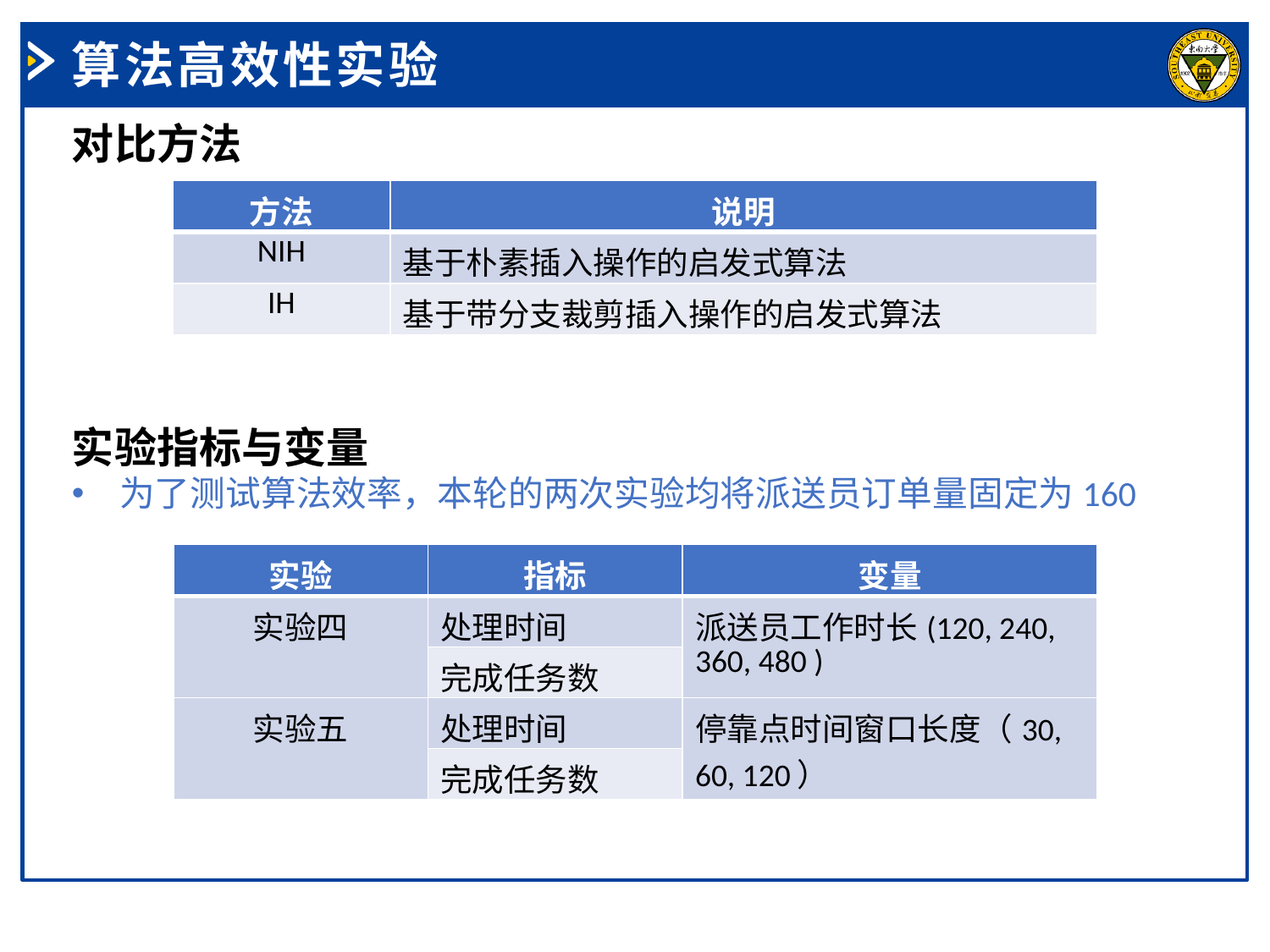

算法高效性实验
对比方法
| 方法 | 说明 |
| --- | --- |
| NIH | 基于朴素插入操作的启发式算法 |
| IH | 基于带分支裁剪插入操作的启发式算法 |
实验指标与变量
为了测试算法效率，本轮的两次实验均将派送员订单量固定为160
| 实验 | 指标 | 变量 |
| --- | --- | --- |
| 实验四 | 处理时间 | 派送员工作时长(120, 240, 360, 480 ) |
|  | 完成任务数 |  |
| 实验五 | 处理时间 | 停靠点时间窗口长度（30, 60, 120） |
|  | 完成任务数 |  |
31